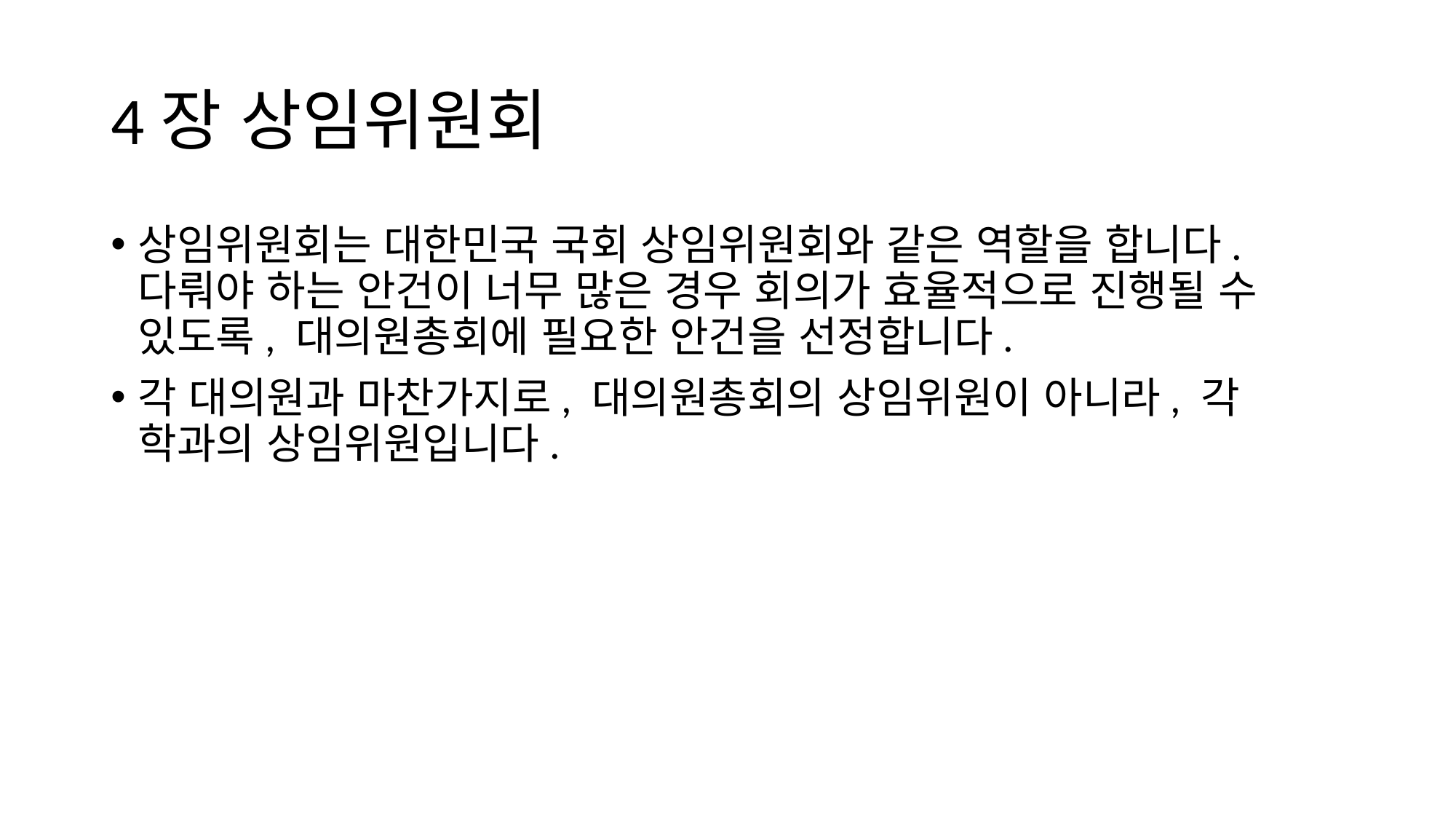

# 4장 상임위원회
상임위원회는 대한민국 국회 상임위원회와 같은 역할을 합니다. 다뤄야 하는 안건이 너무 많은 경우 회의가 효율적으로 진행될 수 있도록, 대의원총회에 필요한 안건을 선정합니다.
각 대의원과 마찬가지로, 대의원총회의 상임위원이 아니라, 각 학과의 상임위원입니다.